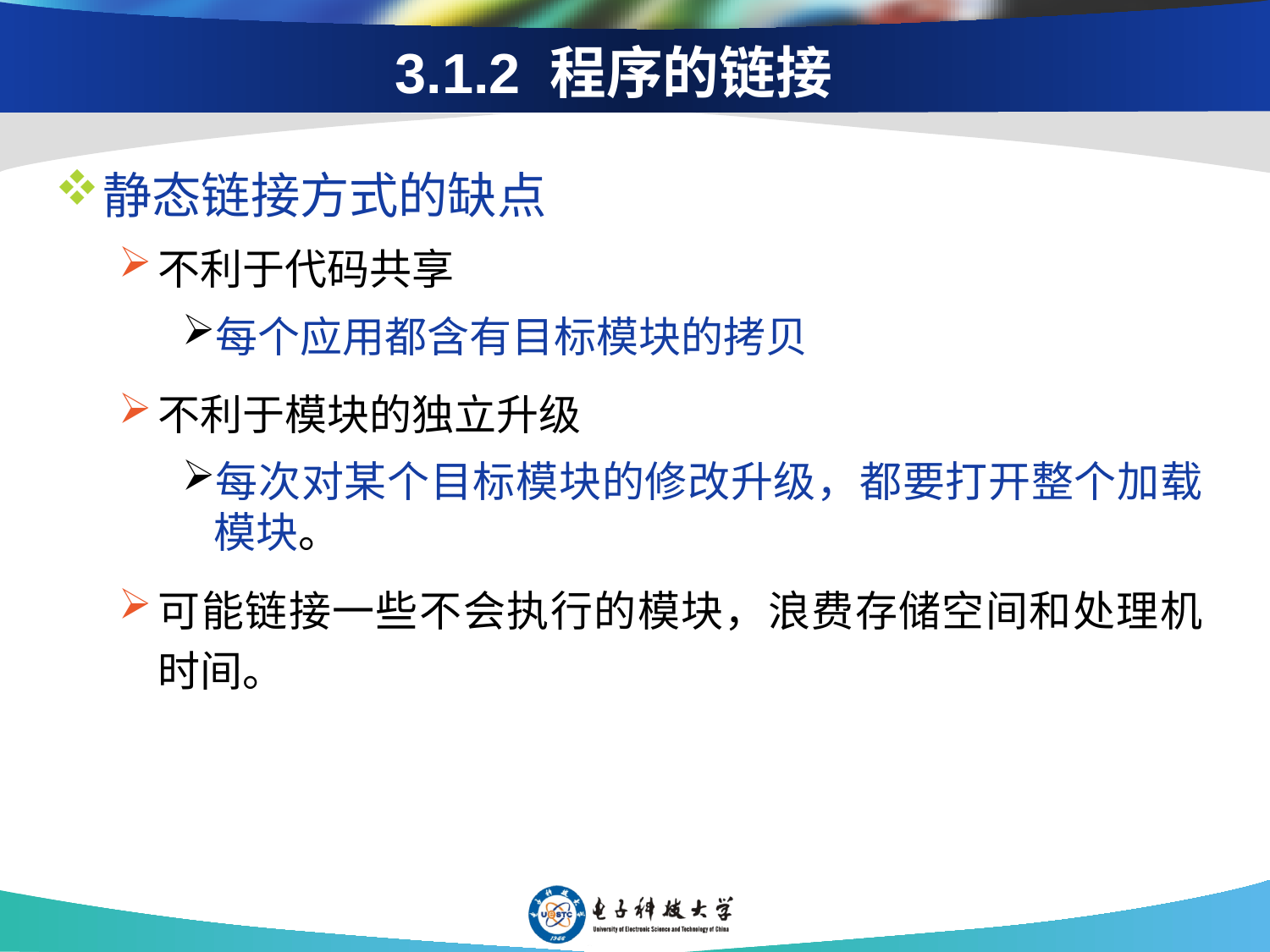

# 3.1.2 程序的链接
静态链接方式的缺点
不利于代码共享
每个应用都含有目标模块的拷贝
不利于模块的独立升级
每次对某个目标模块的修改升级，都要打开整个加载模块。
可能链接一些不会执行的模块，浪费存储空间和处理机时间。